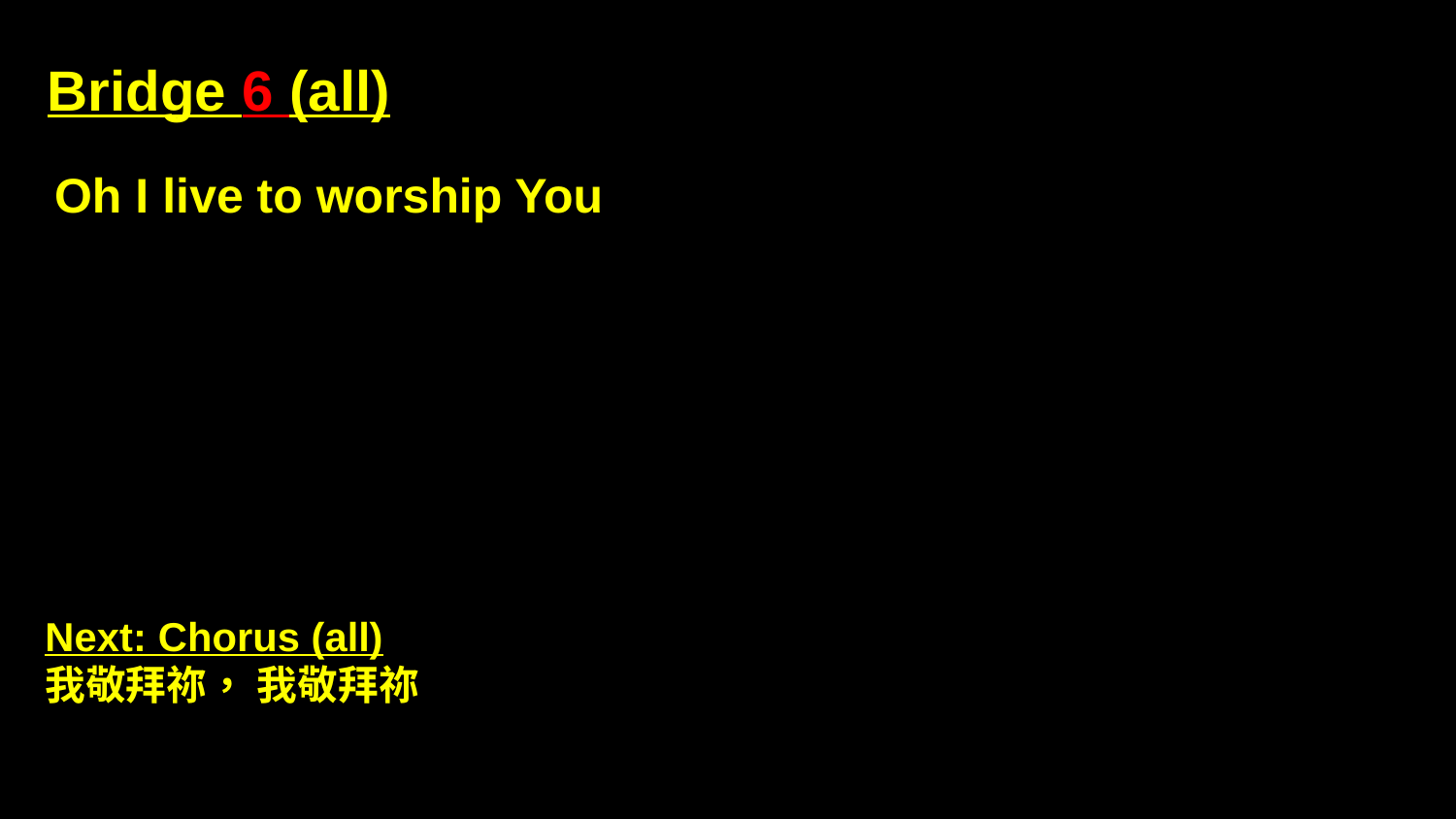

# Bridge 6 (all)
Oh I live to worship You
Next: Chorus (all)
我敬拜祢， 我敬拜祢

12